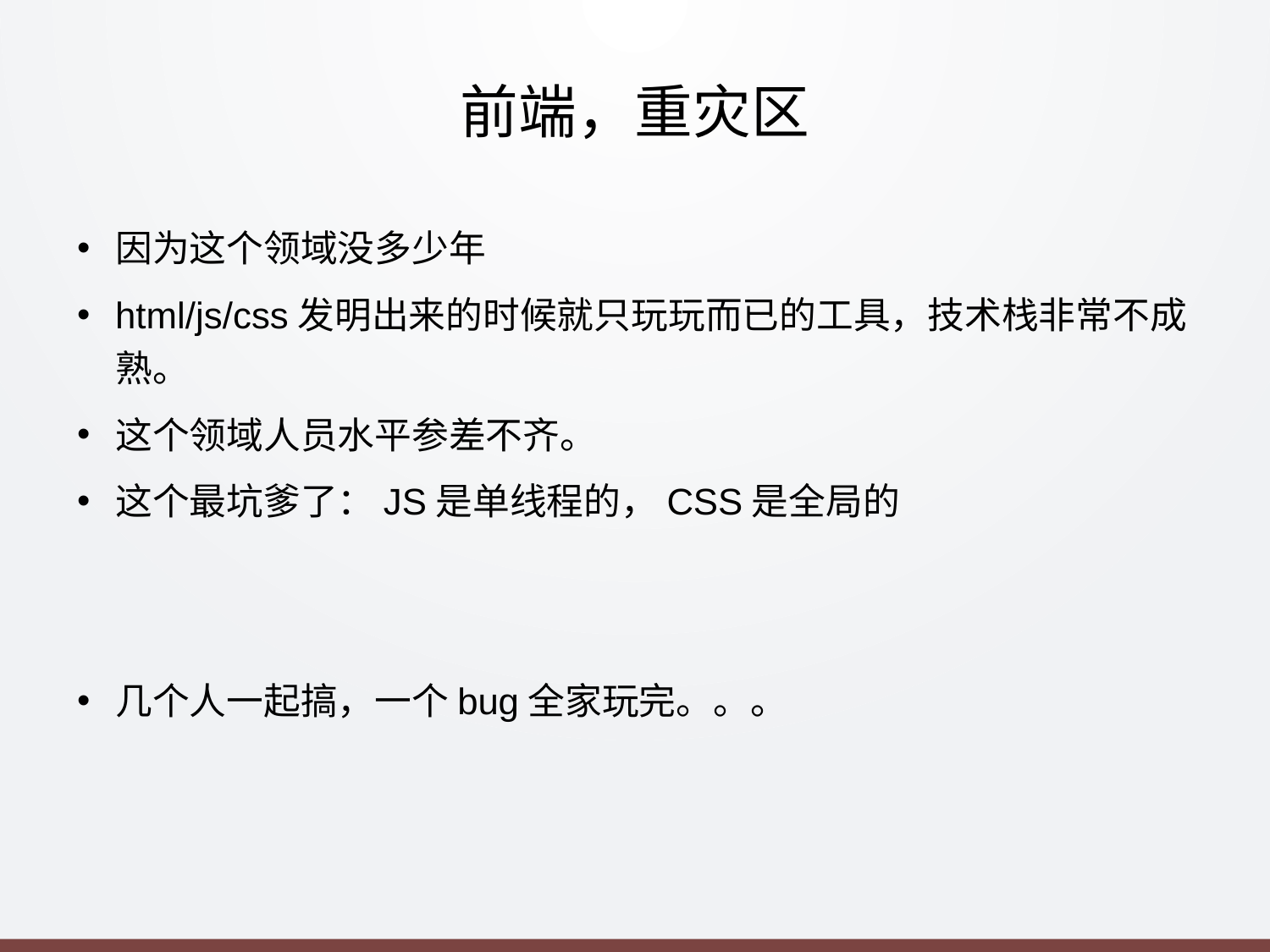

# 前端，重灾区
因为这个领域没多少年
html/js/css发明出来的时候就只玩玩而已的工具，技术栈非常不成熟。
这个领域人员水平参差不齐。
这个最坑爹了：JS是单线程的，CSS是全局的

几个人一起搞，一个bug全家玩完。。。